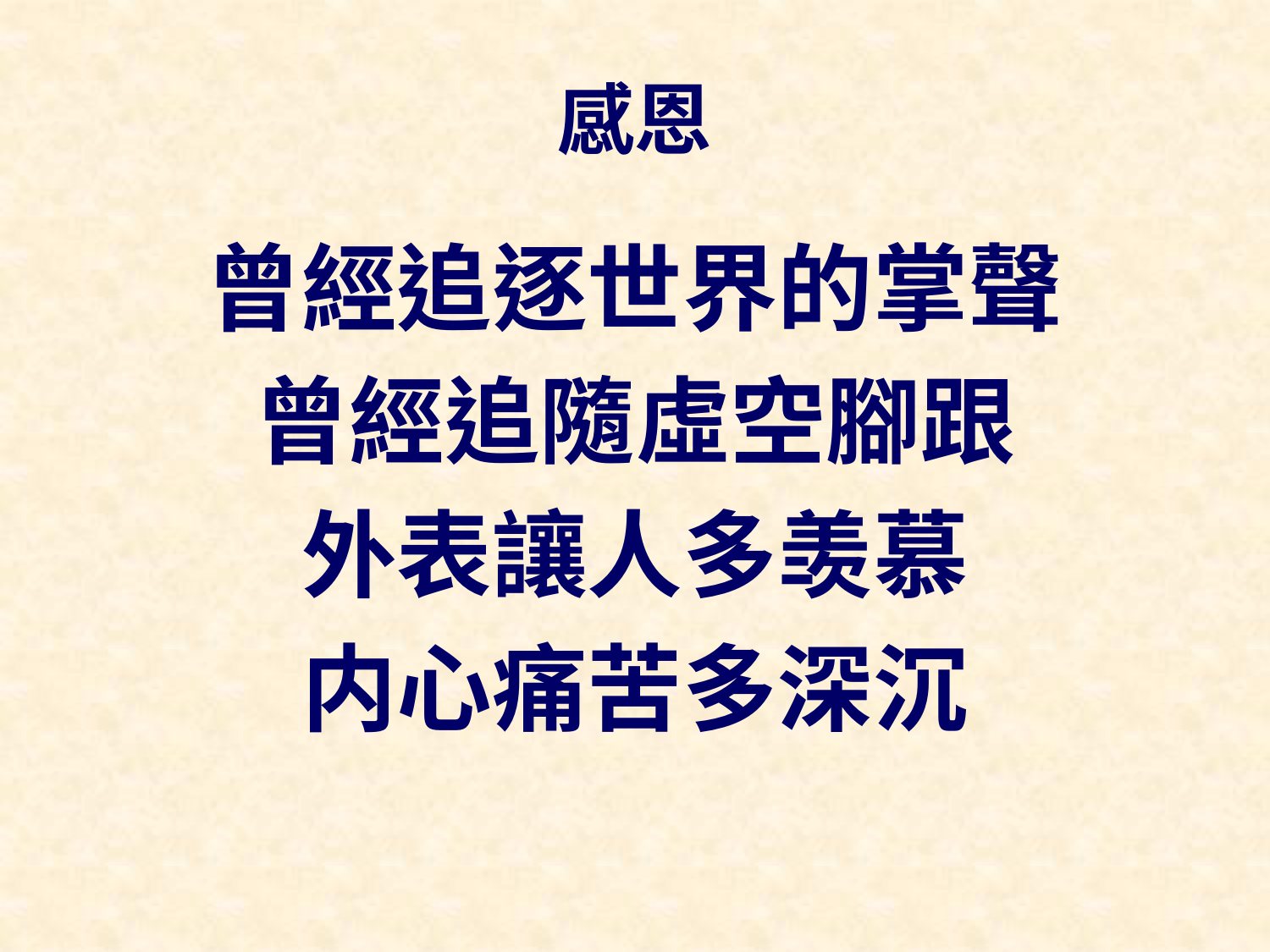

# 感恩
曾經追逐世界的掌聲
曾經追隨虛空腳跟
外表讓人多羡慕
内心痛苦多深沉